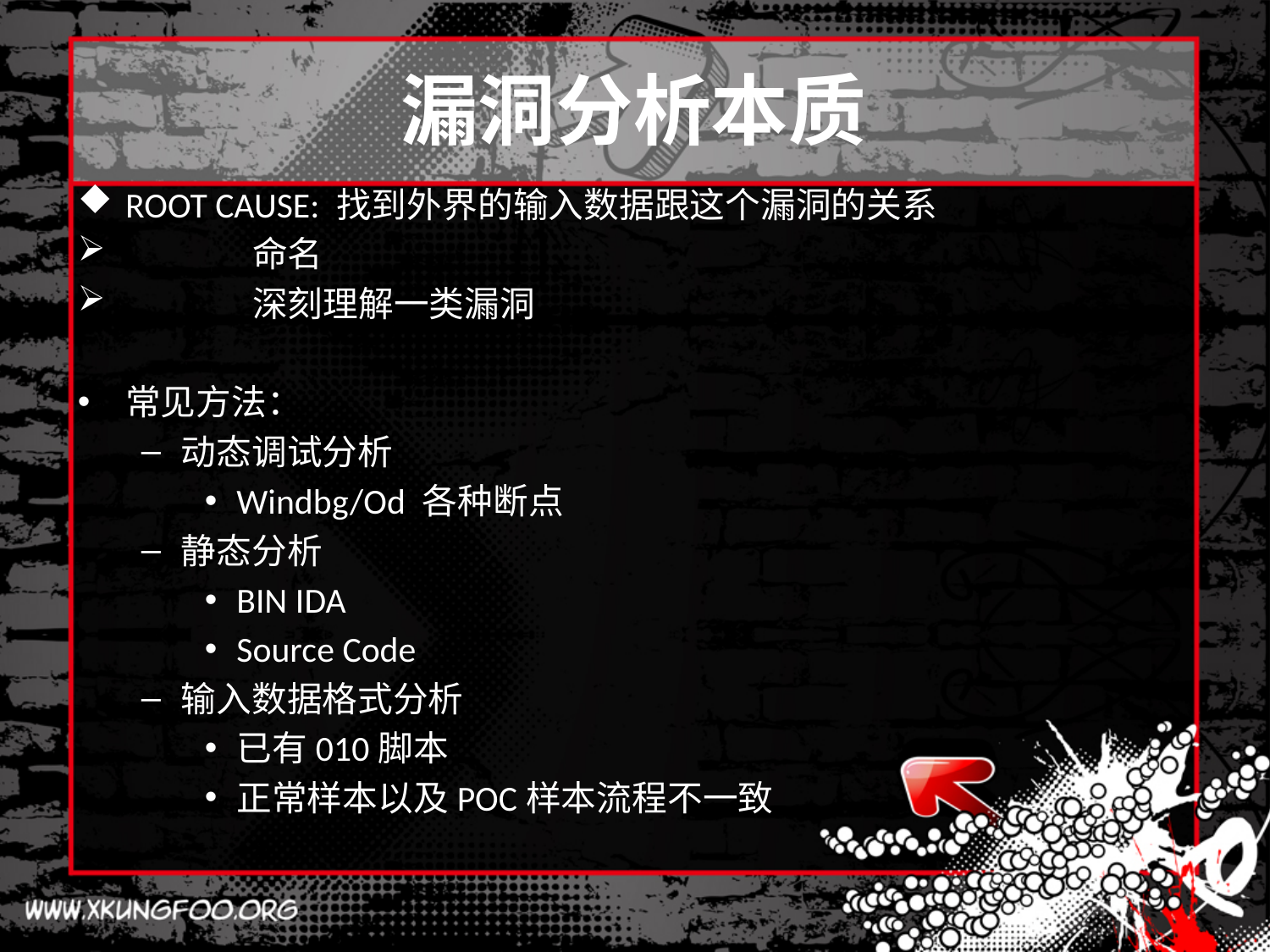

# 漏洞分析本质
ROOT CAUSE: 找到外界的输入数据跟这个漏洞的关系
	命名
	深刻理解一类漏洞

常见方法：
动态调试分析
Windbg/Od 各种断点
静态分析
BIN IDA
Source Code
输入数据格式分析
已有010脚本
正常样本以及POC样本流程不一致